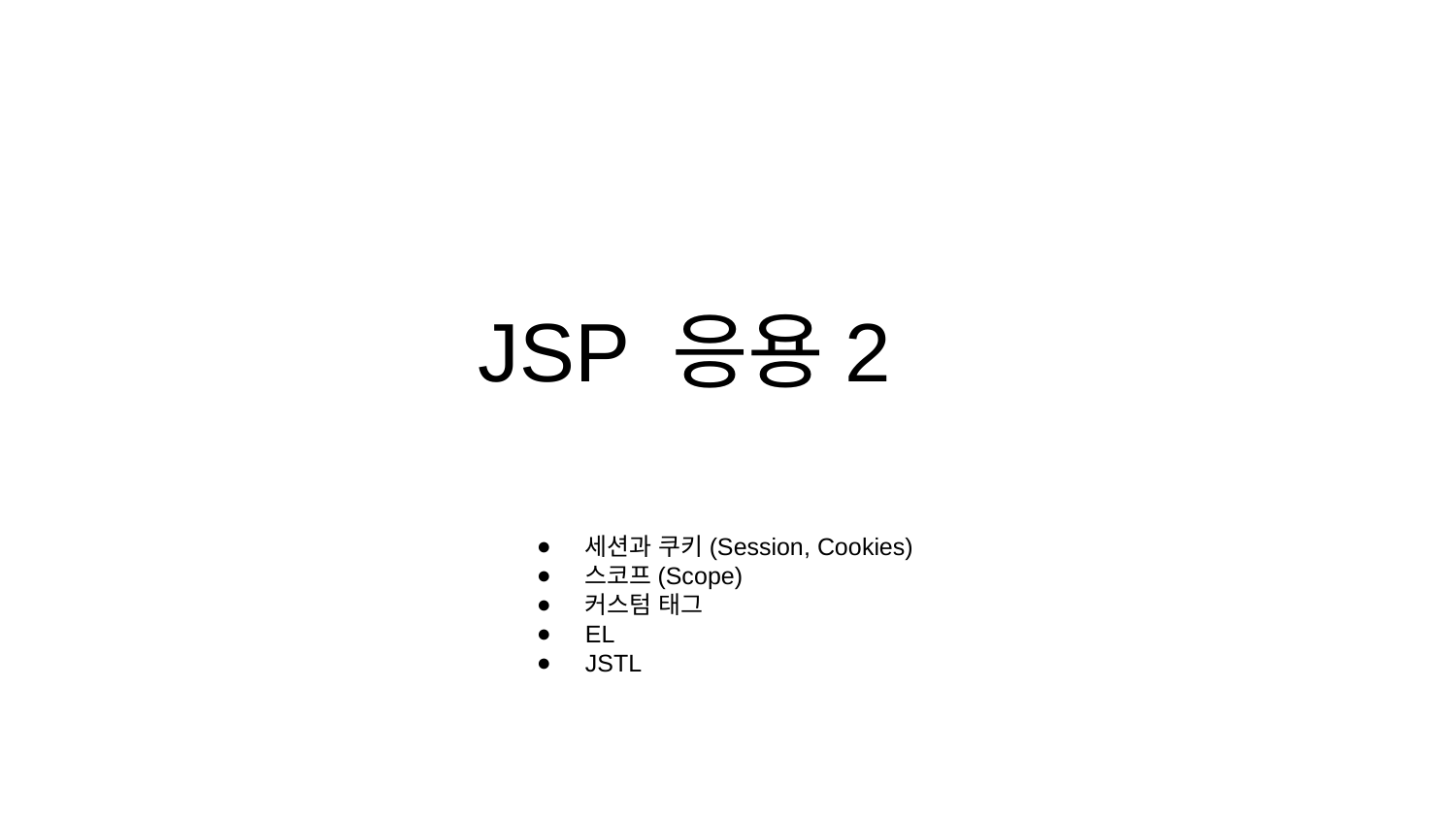

JSP 응용2
세션과 쿠키(Session, Cookies)
스코프(Scope)
커스텀 태그
EL
JSTL